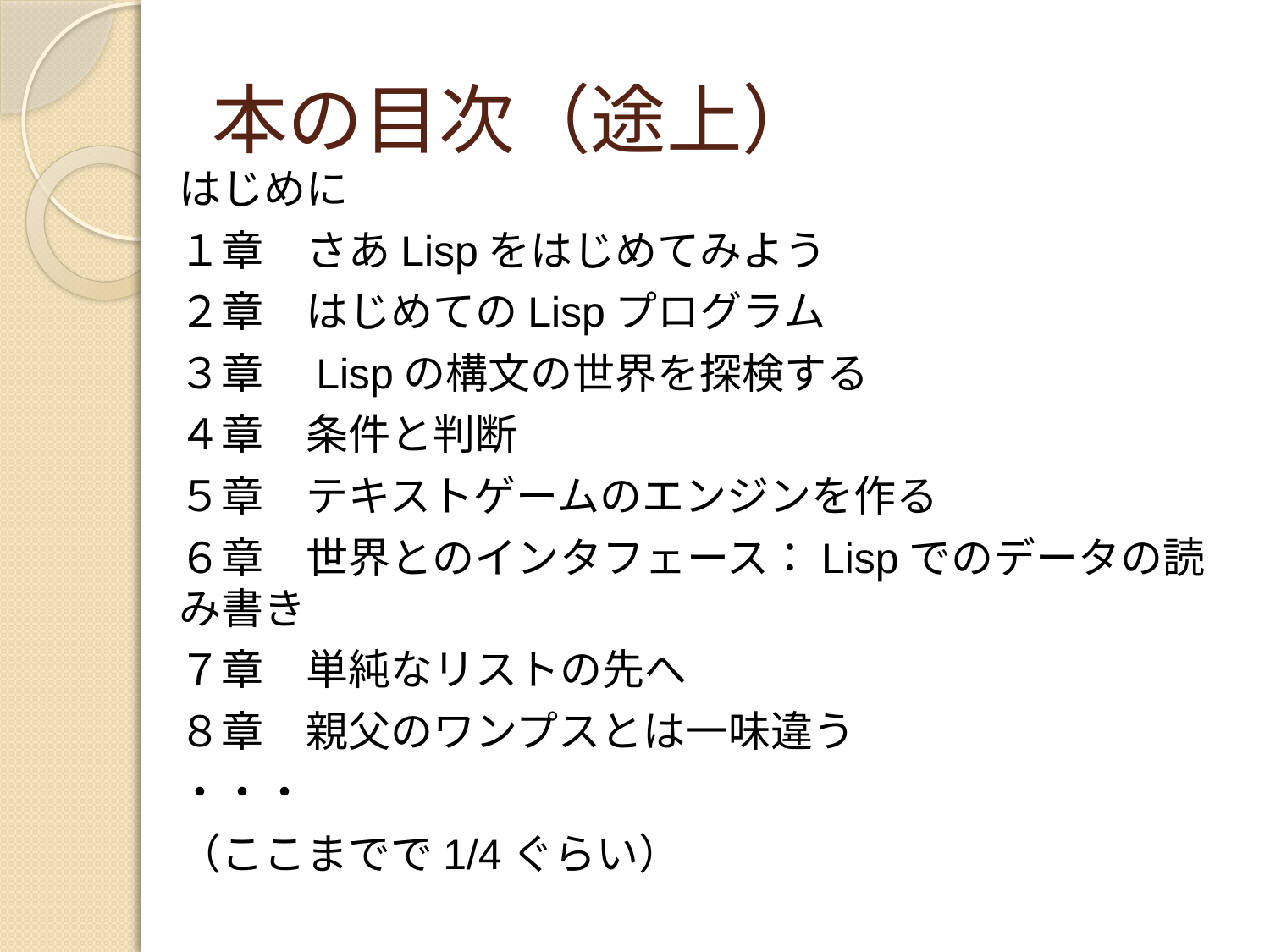

# 本の目次（途上）
はじめに
１章　さあLispをはじめてみよう
２章　はじめてのLispプログラム
３章　Lispの構文の世界を探検する
４章　条件と判断
５章　テキストゲームのエンジンを作る
６章　世界とのインタフェース：Lispでのデータの読み書き
７章　単純なリストの先へ
８章　親父のワンプスとは一味違う
・・・
（ここまでで1/4ぐらい）